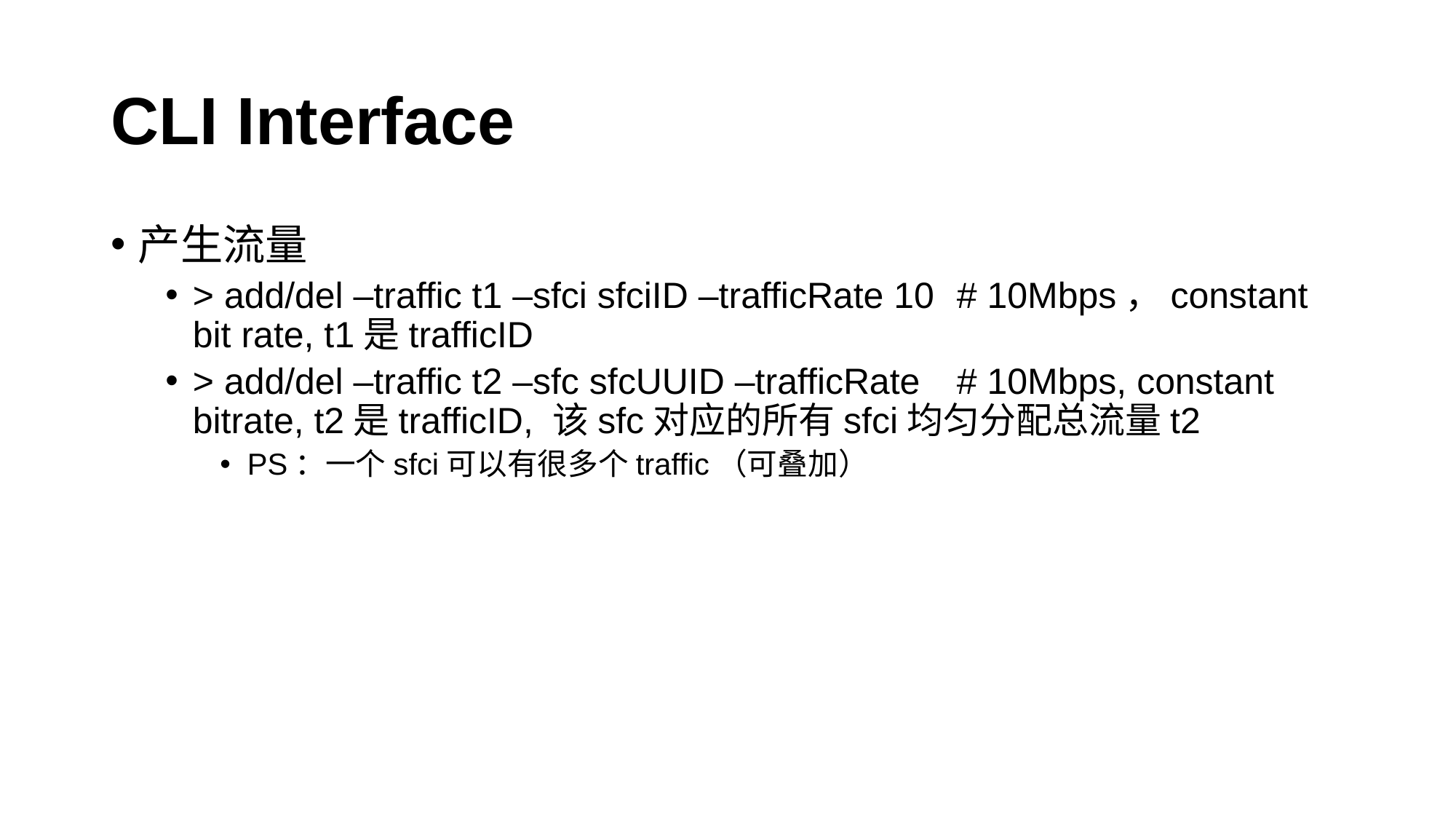

# CLI Interface
产生流量
> add/del –traffic t1 –sfci sfciID –trafficRate 10 	# 10Mbps，constant bit rate, t1是trafficID
> add/del –traffic t2 –sfc sfcUUID –trafficRate 	# 10Mbps, constant bitrate, t2是trafficID, 该sfc对应的所有sfci均匀分配总流量t2
PS：一个sfci可以有很多个traffic（可叠加）